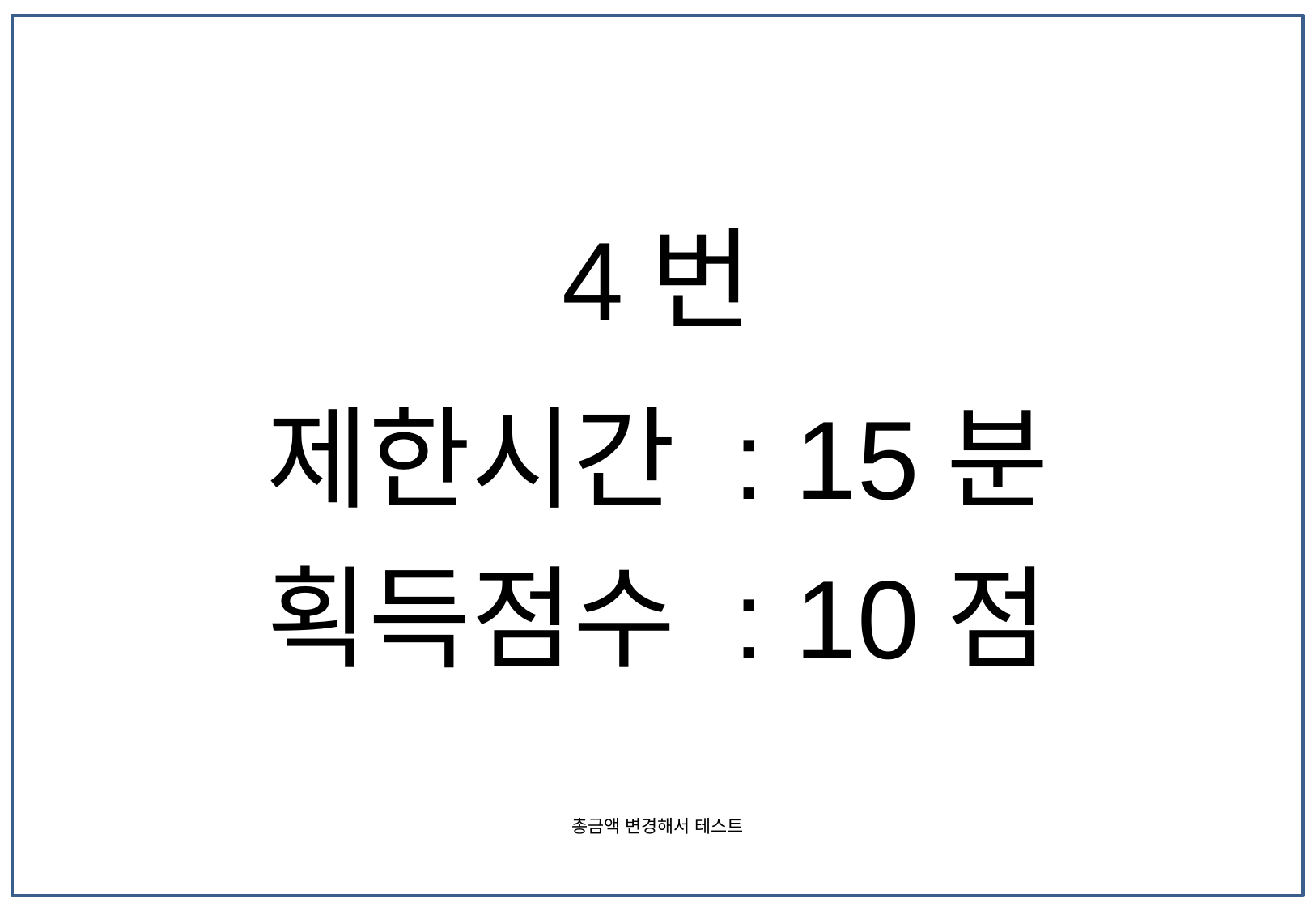

4번
제한시간 : 15분
획득점수 : 10점
총금액 변경해서 테스트